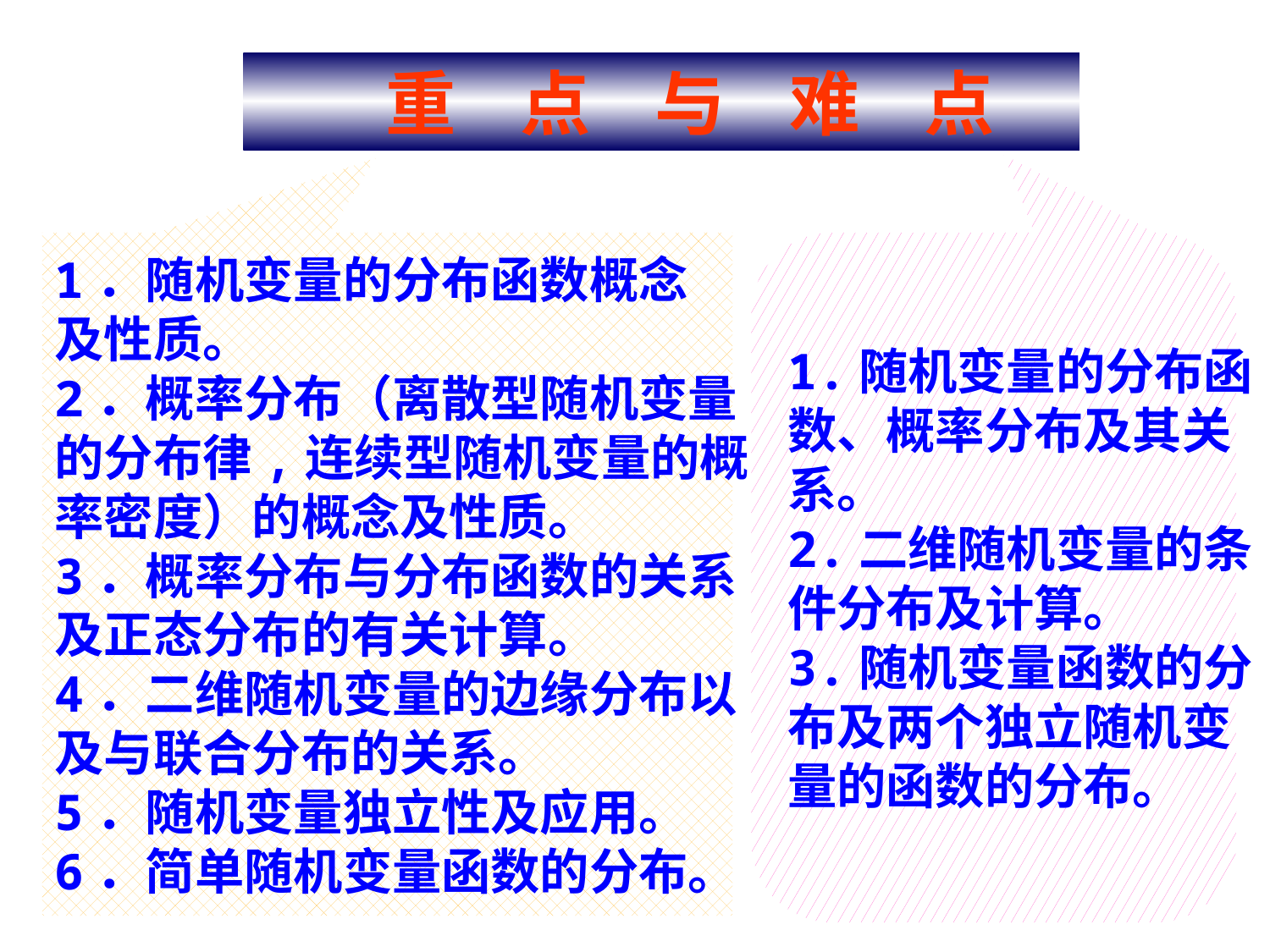

重    点    与    难    点
1．随机变量的分布函数概念
及性质。
2．概率分布（离散型随机变量
的分布律,连续型随机变量的概
率密度）的概念及性质。
3．概率分布与分布函数的关系
及正态分布的有关计算。
4．二维随机变量的边缘分布以
及与联合分布的关系。
5．随机变量独立性及应用。
6．简单随机变量函数的分布。
1.随机变量的分布函
数、概率分布及其关
系。
2.二维随机变量的条
件分布及计算。
3.随机变量函数的分
布及两个独立随机变
量的函数的分布。